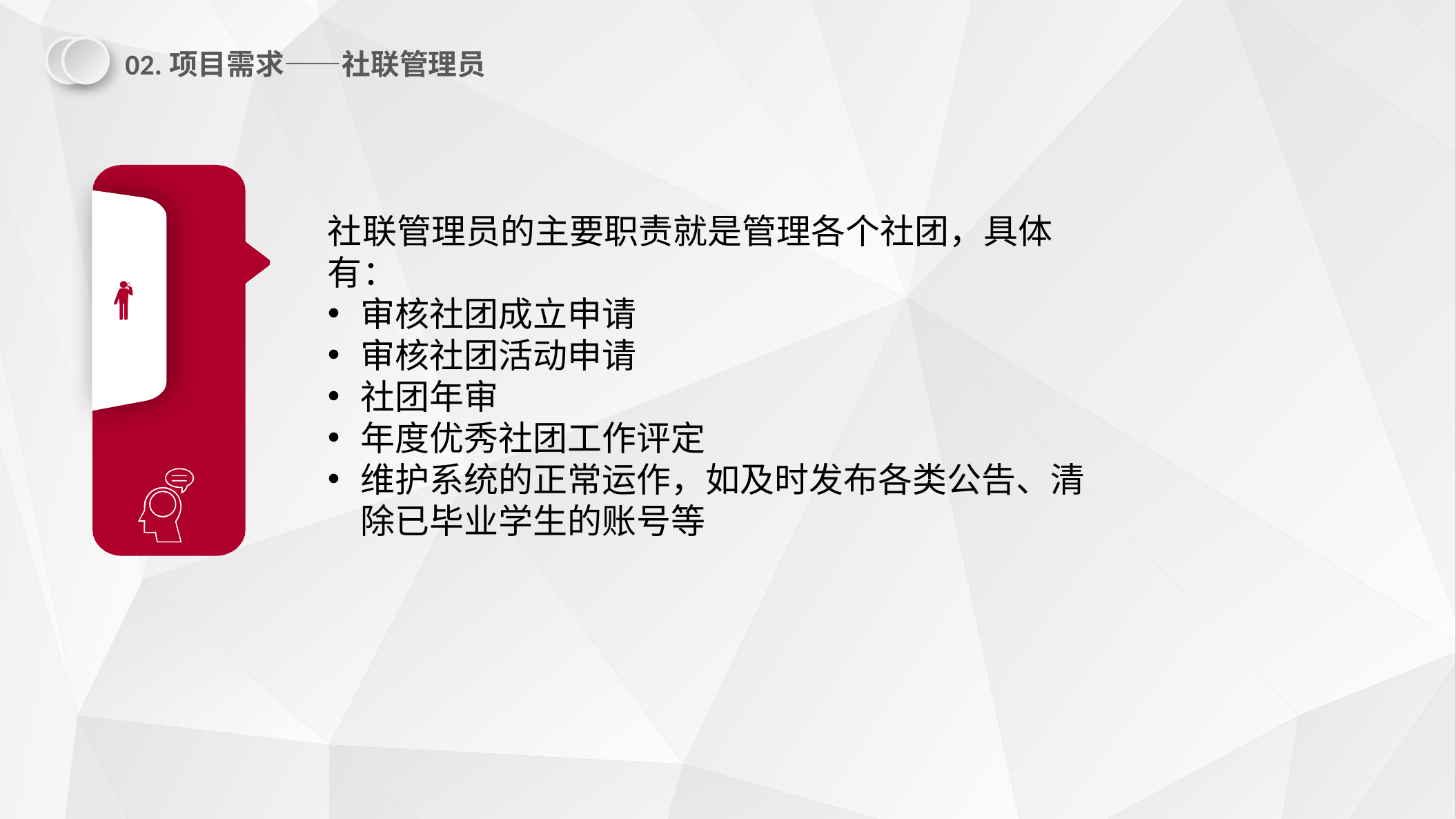

02.项目需求——社联管理员

社联管理员的主要职责就是管理各个社团，具体有：
审核社团成立申请
审核社团活动申请
社团年审
年度优秀社团工作评定
维护系统的正常运作，如及时发布各类公告、清除已毕业学生的账号等